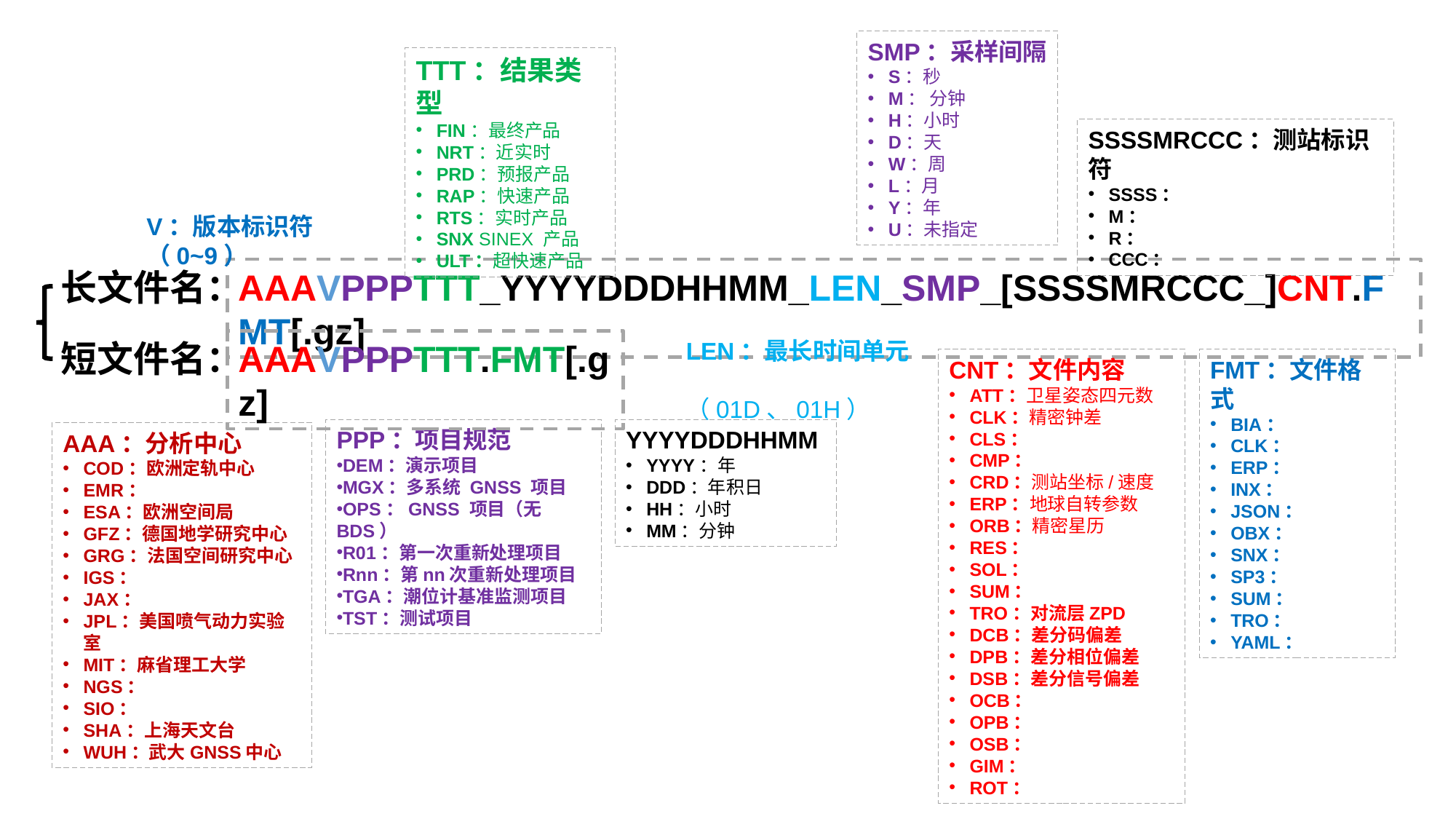

SMP：采样间隔
S：秒
M： 分钟
H：小时
D：天
W：周
L：月
Y：年
U：未指定
TTT：结果类型
FIN：最终产品
NRT：近实时
PRD：预报产品
RAP：快速产品
RTS：实时产品
SNX SINEX 产品
ULT：超快速产品
SSSSMRCCC：测站标识符
SSSS：
M：
R：
CCC：
V：版本标识符（0~9）
长文件名：
AAAVPPPTTT_YYYYDDDHHMM_LEN_SMP_[SSSSMRCCC_]CNT.FMT[.gz]

短文件名：
LEN：最长时间单元
        （01D、01H）
AAAVPPPTTT.FMT[.gz]
CNT：文件内容
ATT：卫星姿态四元数
CLK：精密钟差
CLS：
CMP：
CRD：测站坐标/速度
ERP：地球自转参数
ORB：精密星历
RES：
SOL：
SUM：
TRO：对流层ZPD
DCB：差分码偏差
DPB：差分相位偏差
DSB：差分信号偏差
OCB：
OPB：
OSB：
GIM：
ROT：
FMT：文件格式
BIA：
CLK：
ERP：
INX：
JSON：
OBX：
SNX：
SP3：
SUM：
TRO：
YAML：
PPP：项目规范
DEM：演示项目
MGX：多系统 GNSS 项目
OPS：GNSS 项目（无BDS）
R01：第一次重新处理项目
Rnn：第nn次重新处理项目
TGA：潮位计基准监测项目
TST：测试项目
YYYYDDDHHMM
YYYY：年
DDD：年积日
HH：小时
MM：分钟
AAA：分析中心
COD：欧洲定轨中心
EMR：
ESA：欧洲空间局
GFZ：德国地学研究中心
GRG：法国空间研究中心
IGS：
JAX：
JPL：美国喷气动力实验室
MIT：麻省理工大学
NGS：
SIO：
SHA：上海天文台
WUH：武大GNSS中心